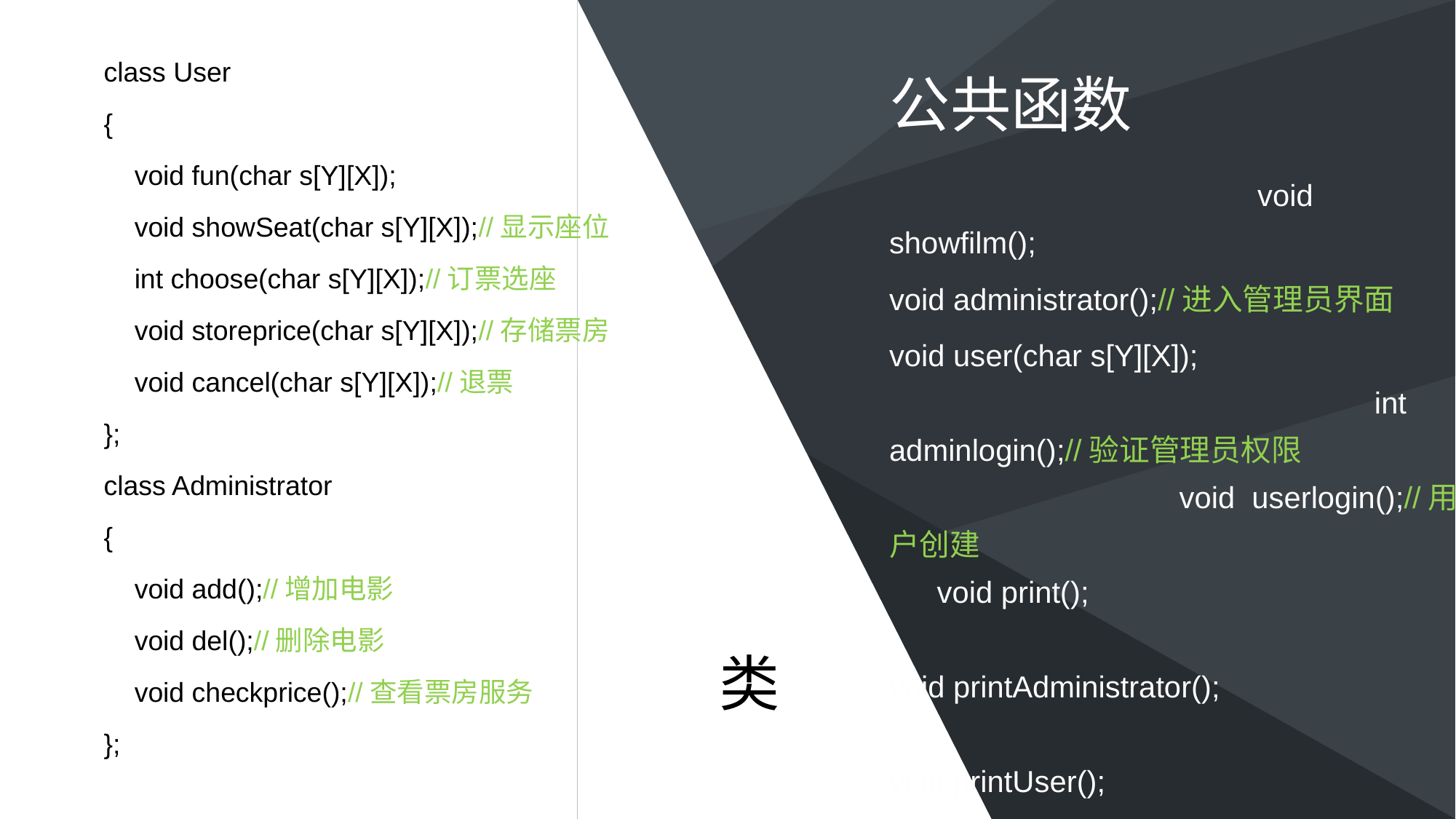

class User
{
    void fun(char s[Y][X]);
    void showSeat(char s[Y][X]);//显示座位
    int choose(char s[Y][X]);//订票选座
    void storeprice(char s[Y][X]);//存储票房
    void cancel(char s[Y][X]);//退票
};
class Administrator
{
    void add();//增加电影
    void del();//删除电影
    void checkprice();//查看票房服务
};
公共函数
                                                                                                                 void showfilm();
void administrator();//进入管理员界面
void user(char s[Y][X]);                                                                                          int adminlogin();//验证管理员权限                                                                  void  userlogin();//用户创建                                                                              void print();                                                                                                              void printAdministrator();                                                                                               void printUser();
类